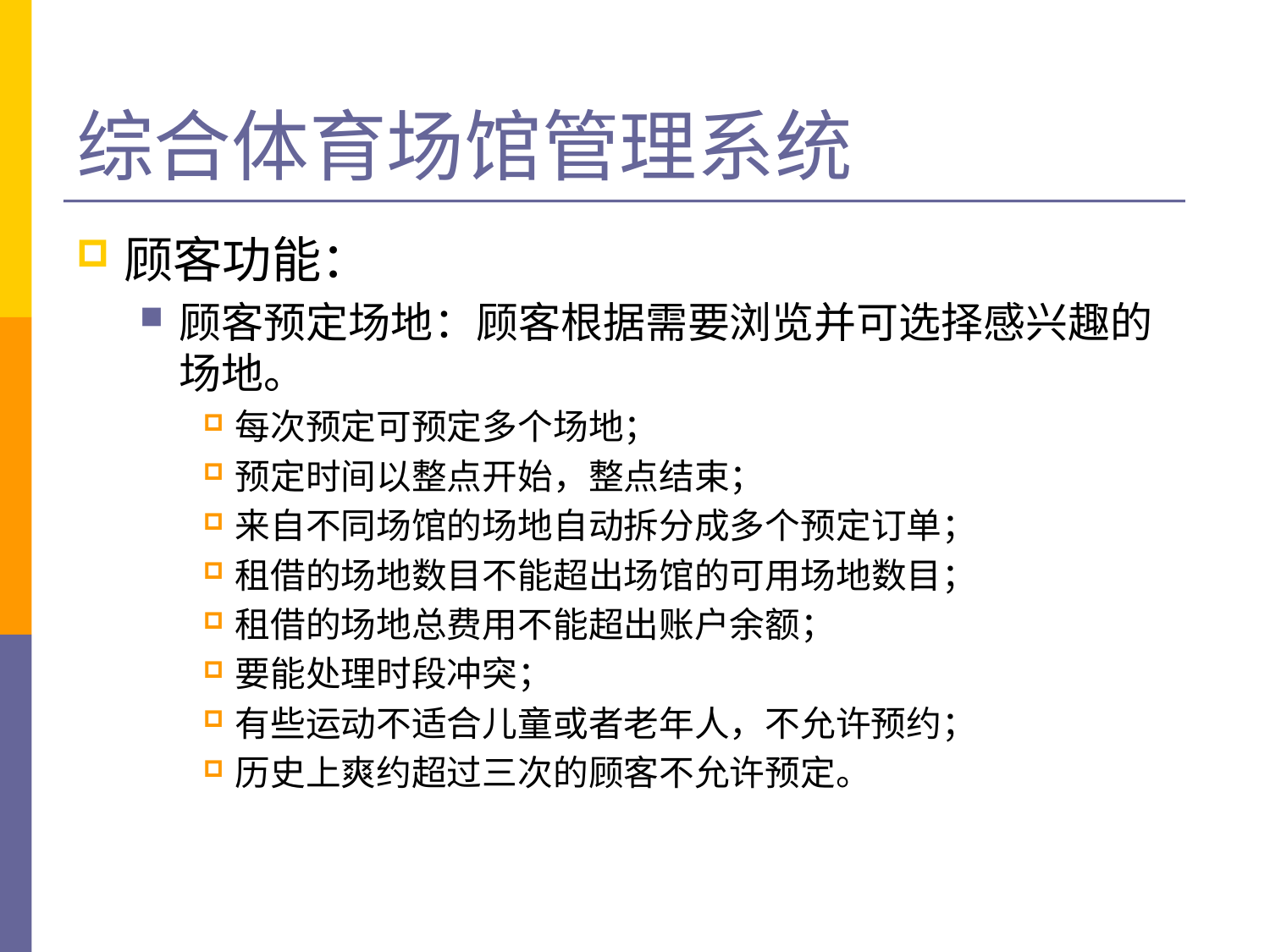

# 综合体育场馆管理系统
顾客功能：
顾客预定场地：顾客根据需要浏览并可选择感兴趣的场地。
每次预定可预定多个场地；
预定时间以整点开始，整点结束；
来自不同场馆的场地自动拆分成多个预定订单；
租借的场地数目不能超出场馆的可用场地数目；
租借的场地总费用不能超出账户余额；
要能处理时段冲突；
有些运动不适合儿童或者老年人，不允许预约；
历史上爽约超过三次的顾客不允许预定。